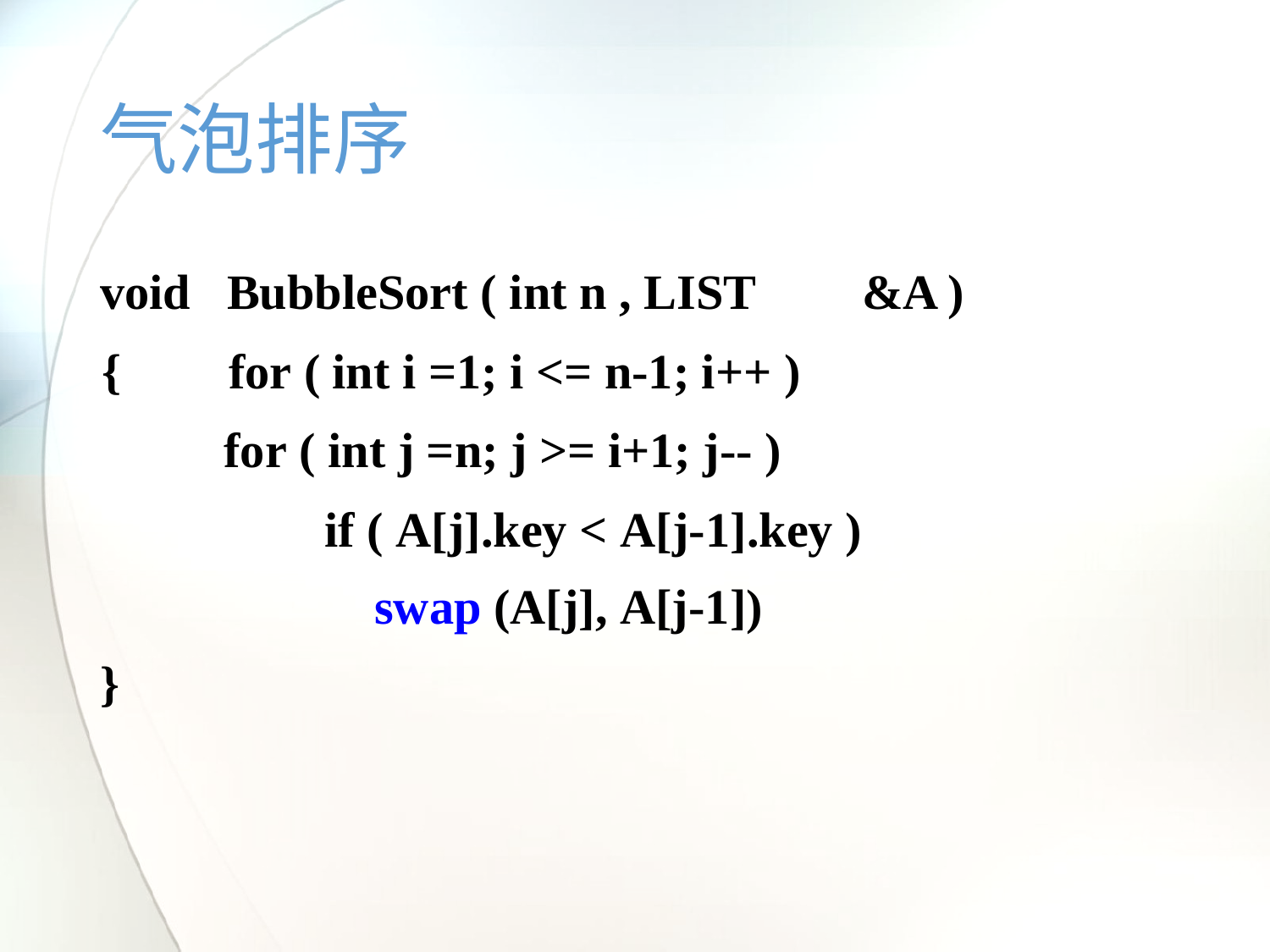

# 气泡排序
void	BubbleSort ( int n , LIST	&A )
{	for ( int i =1; i <= n-1; i++ )
for ( int j =n; j >= i+1; j-- )
if ( A[j].key < A[j-1].key )
swap (A[j], A[j-1])
}